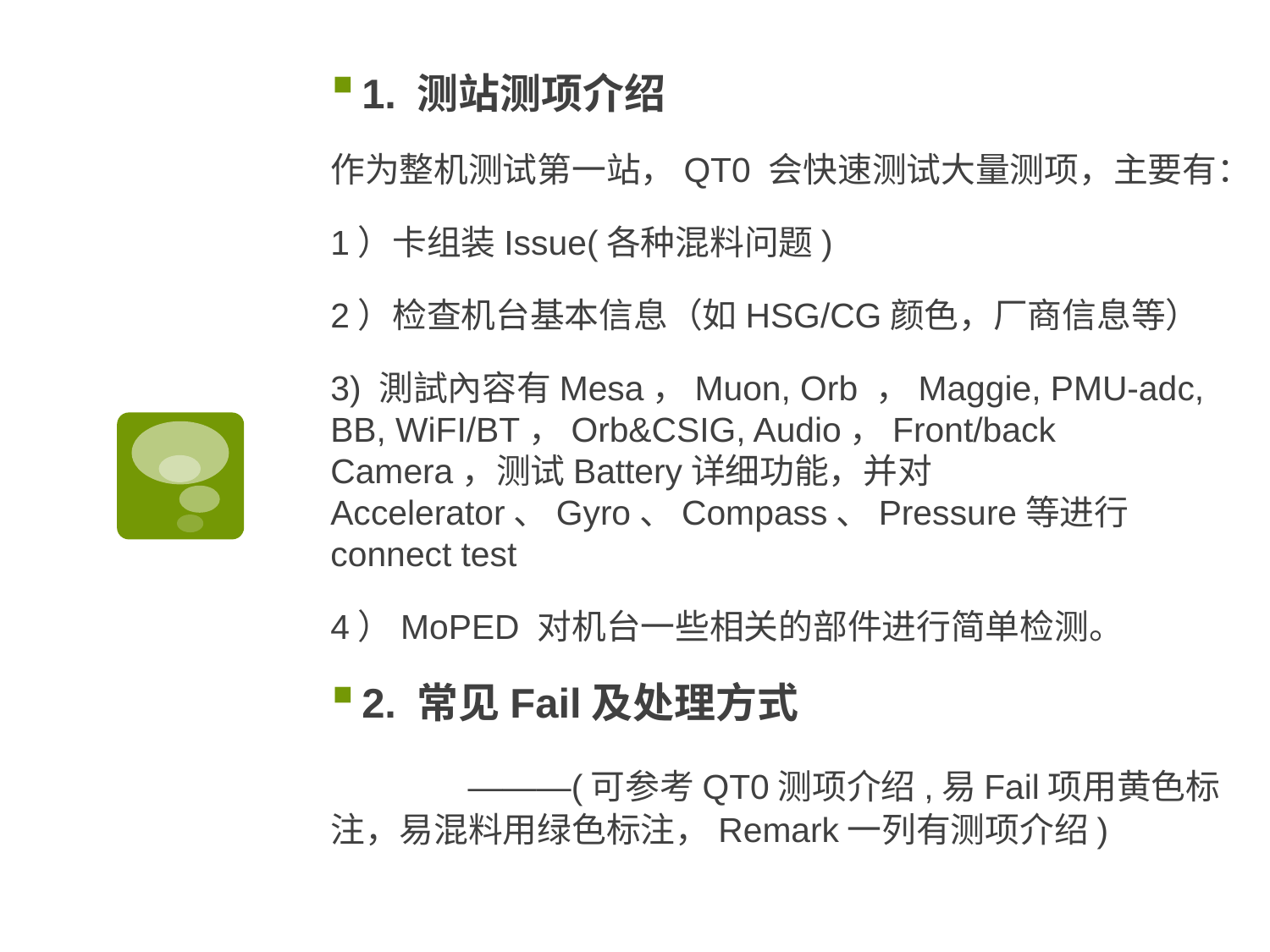

1. 测站测项介绍
作为整机测试第一站，QT0 会快速测试大量测项，主要有：
1）卡组装Issue(各种混料问题)
2）检查机台基本信息（如HSG/CG颜色，厂商信息等）
3) 測試內容有Mesa，Muon, Orb ，Maggie, PMU-adc, BB, WiFI/BT，Orb&CSIG, Audio，Front/back Camera，测试Battery详细功能，并对Accelerator、Gyro、Compass、Pressure等进行connect test
4）MoPED 对机台一些相关的部件进行简单检测。
2. 常见Fail及处理方式
            ———(可参考QT0测项介绍,易Fail项用黄色标注，易混料用绿色标注，Remark一列有测项介绍)